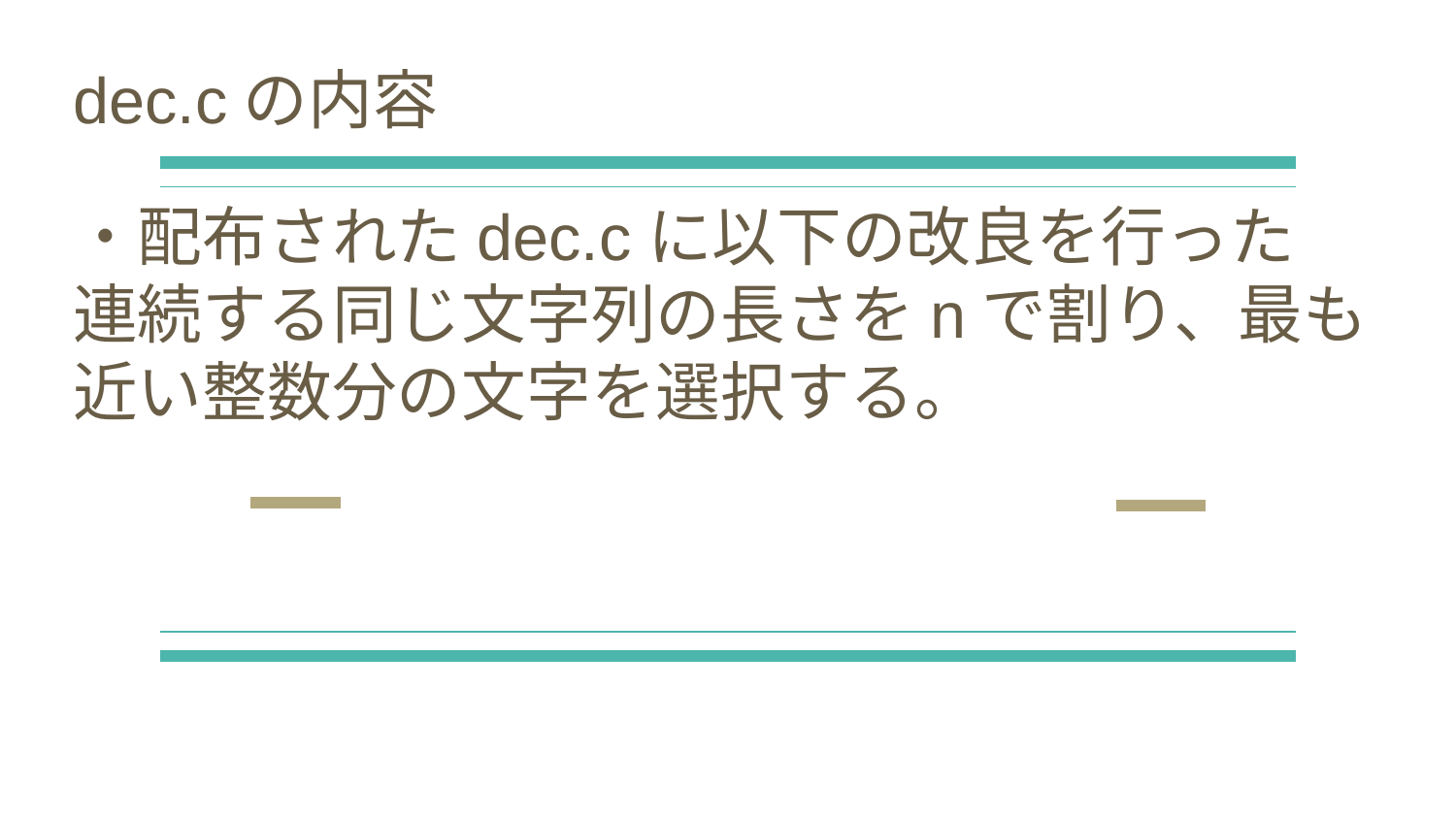

dec.cの内容

・配布されたdec.cに以下の改良を行った
連続する同じ文字列の長さをnで割り、最も近い整数分の文字を選択する。